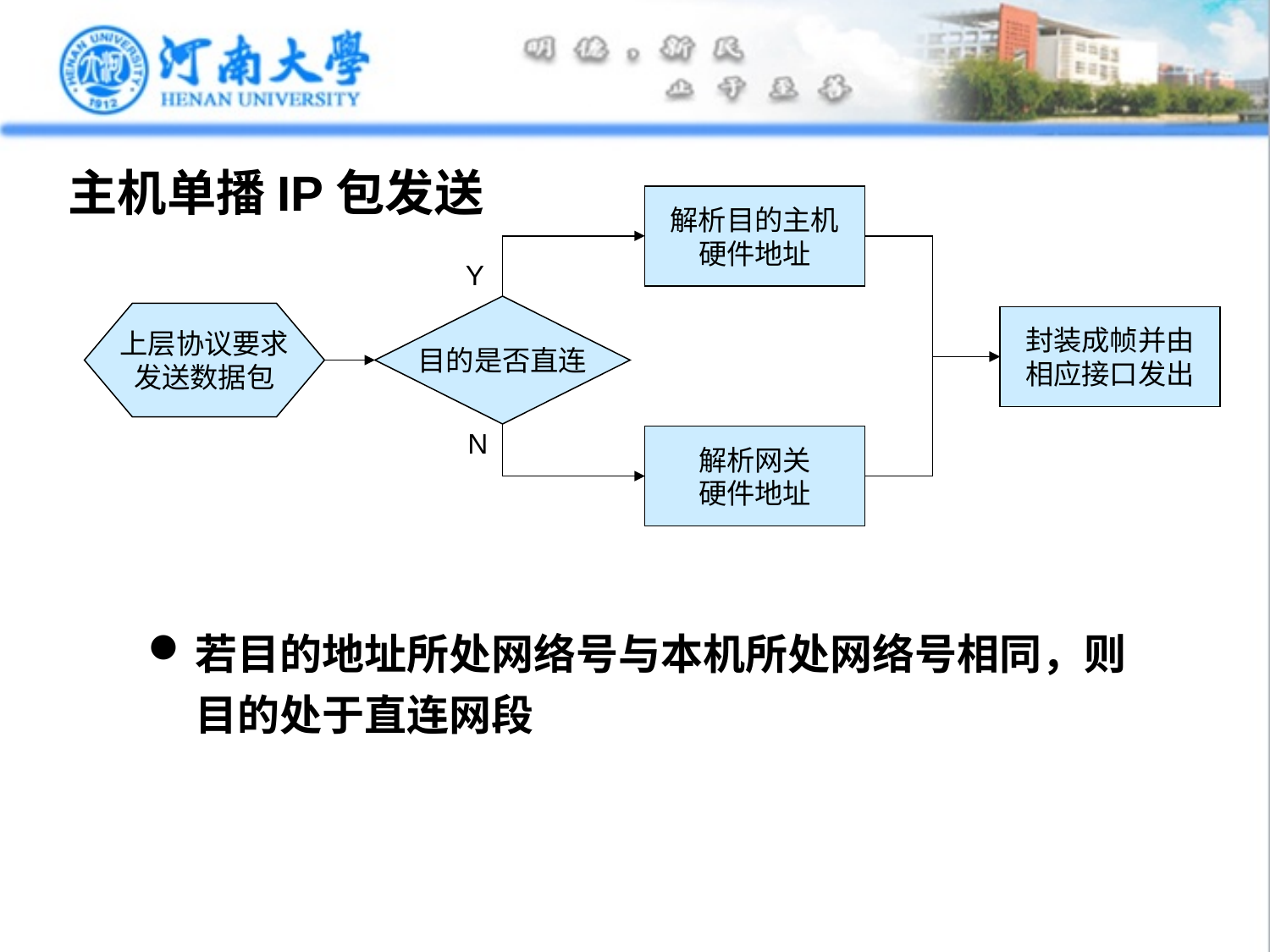

# 主机单播IP包发送
解析目的主机
硬件地址
Y
目的是否直连
上层协议要求
发送数据包
封装成帧并由
相应接口发出
N
解析网关
硬件地址
若目的地址所处网络号与本机所处网络号相同，则目的处于直连网段